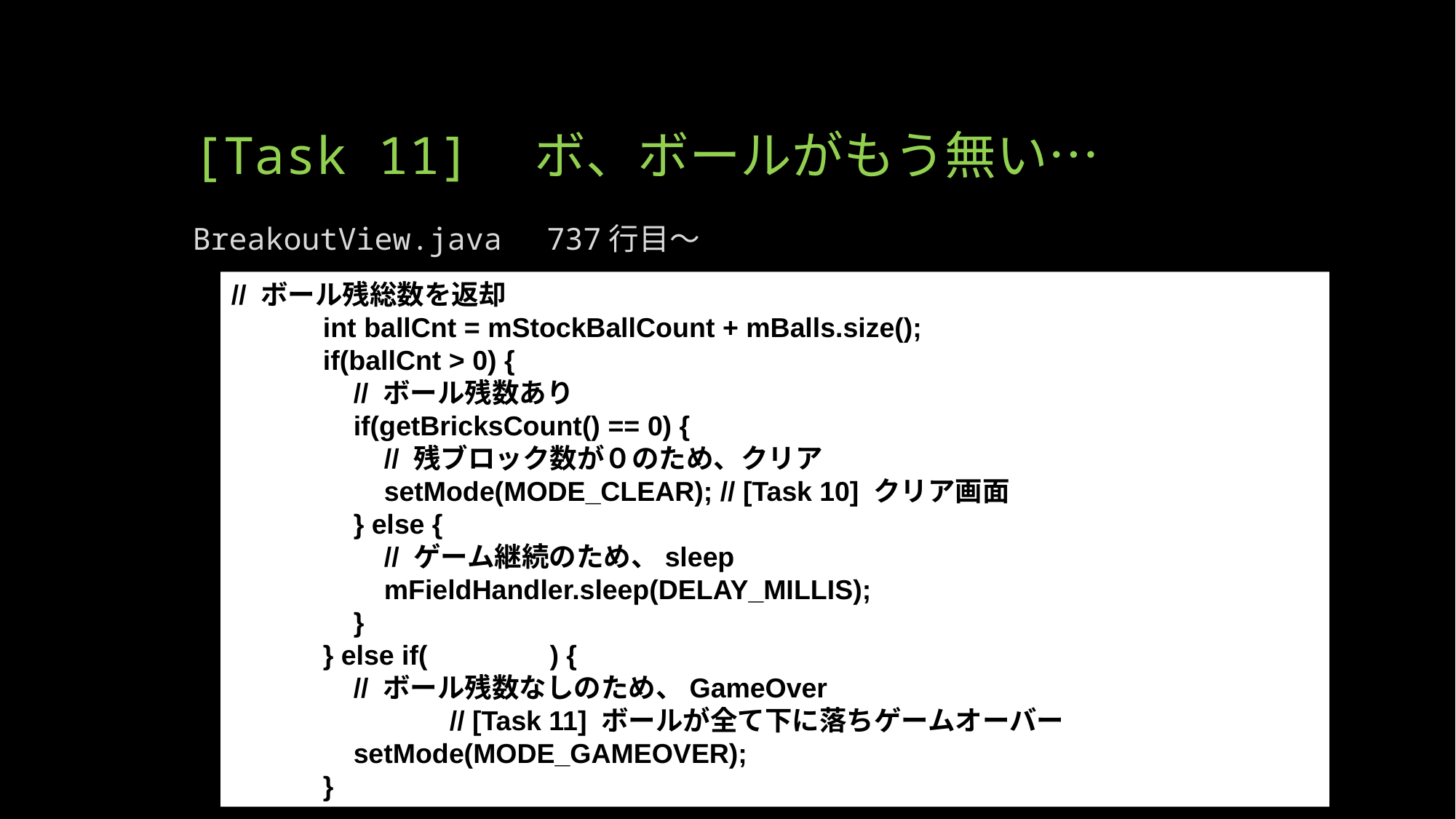

# [Task 11]　ボ、ボールがもう無い…
BreakoutView.java　737行目～
// ボール残総数を返却
            int ballCnt = mStockBallCount + mBalls.size();
            if(ballCnt > 0) {
                // ボール残数あり
                if(getBricksCount() == 0) {
                    // 残ブロック数が０のため、クリア
                    setMode(MODE_CLEAR); // [Task 10] クリア画面
                } else {
                    // ゲーム継続のため、sleep
                    mFieldHandler.sleep(DELAY_MILLIS);
                }
            } else if(　　　　) {
                // ボール残数なしのため、GameOver
// [Task 11] ボールが全て下に落ちゲームオーバー
                setMode(MODE_GAMEOVER);
            }